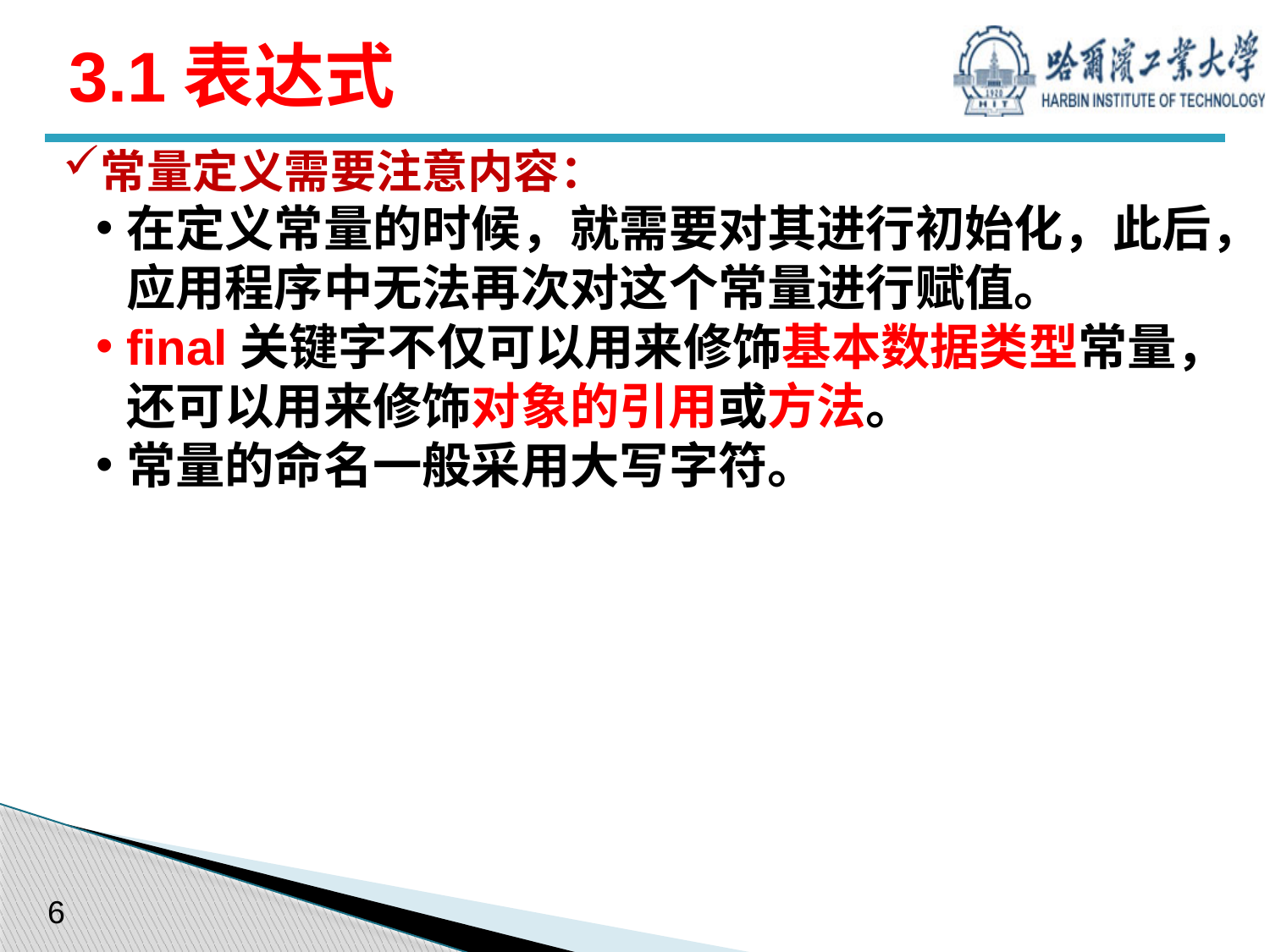

# 3.1表达式
常量定义需要注意内容：
在定义常量的时候，就需要对其进行初始化，此后，应用程序中无法再次对这个常量进行赋值。
final关键字不仅可以用来修饰基本数据类型常量，还可以用来修饰对象的引用或方法。
常量的命名一般采用大写字符。